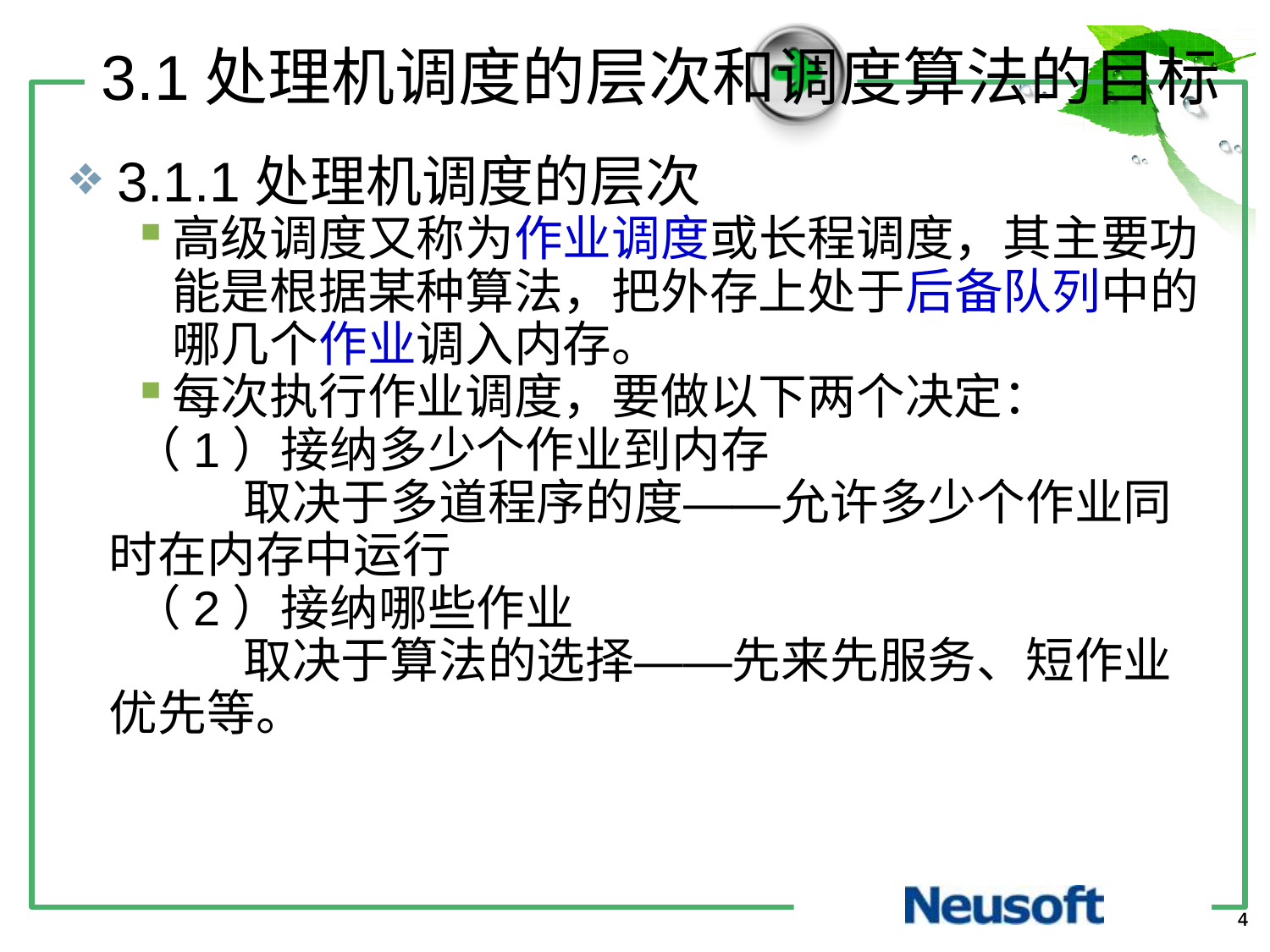

3.1处理机调度的层次和调度算法的目标
3.1.1处理机调度的层次
高级调度又称为作业调度或长程调度，其主要功能是根据某种算法，把外存上处于后备队列中的哪几个作业调入内存。
每次执行作业调度，要做以下两个决定：
（1）接纳多少个作业到内存
         取决于多道程序的度——允许多少个作业同时在内存中运行
（2）接纳哪些作业
         取决于算法的选择——先来先服务、短作业优先等。
4
4